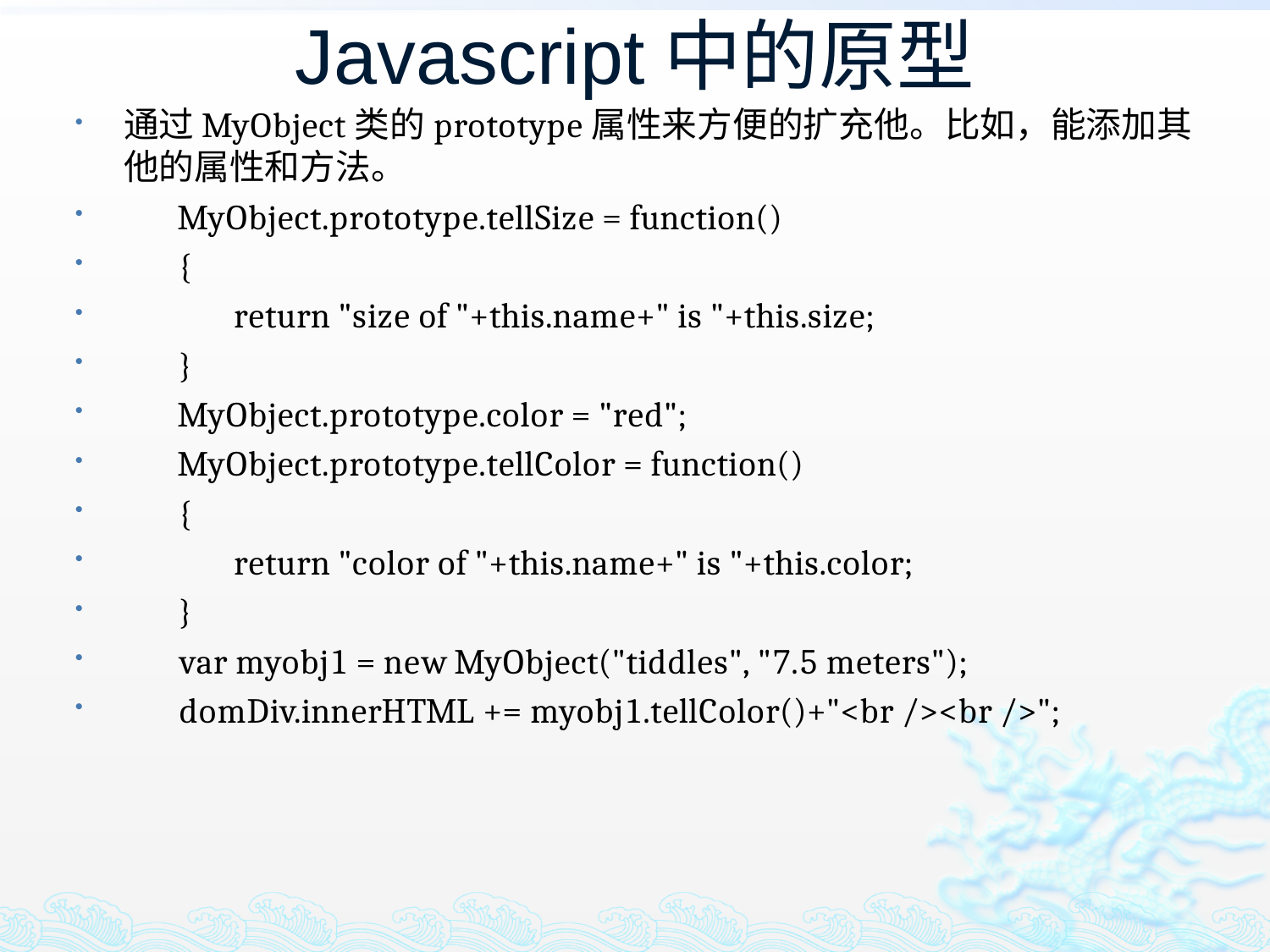

# Javascript中的原型
通过MyObject类的prototype属性来方便的扩充他。比如，能添加其他的属性和方法。
       MyObject.prototype.tellSize = function()
       {
              return "size of "+this.name+" is "+this.size;
       }
       MyObject.prototype.color = "red";
       MyObject.prototype.tellColor = function()
       {
              return "color of "+this.name+" is "+this.color;
       }
       var myobj1 = new MyObject("tiddles", "7.5 meters");
       domDiv.innerHTML += myobj1.tellColor()+"<br /><br />";